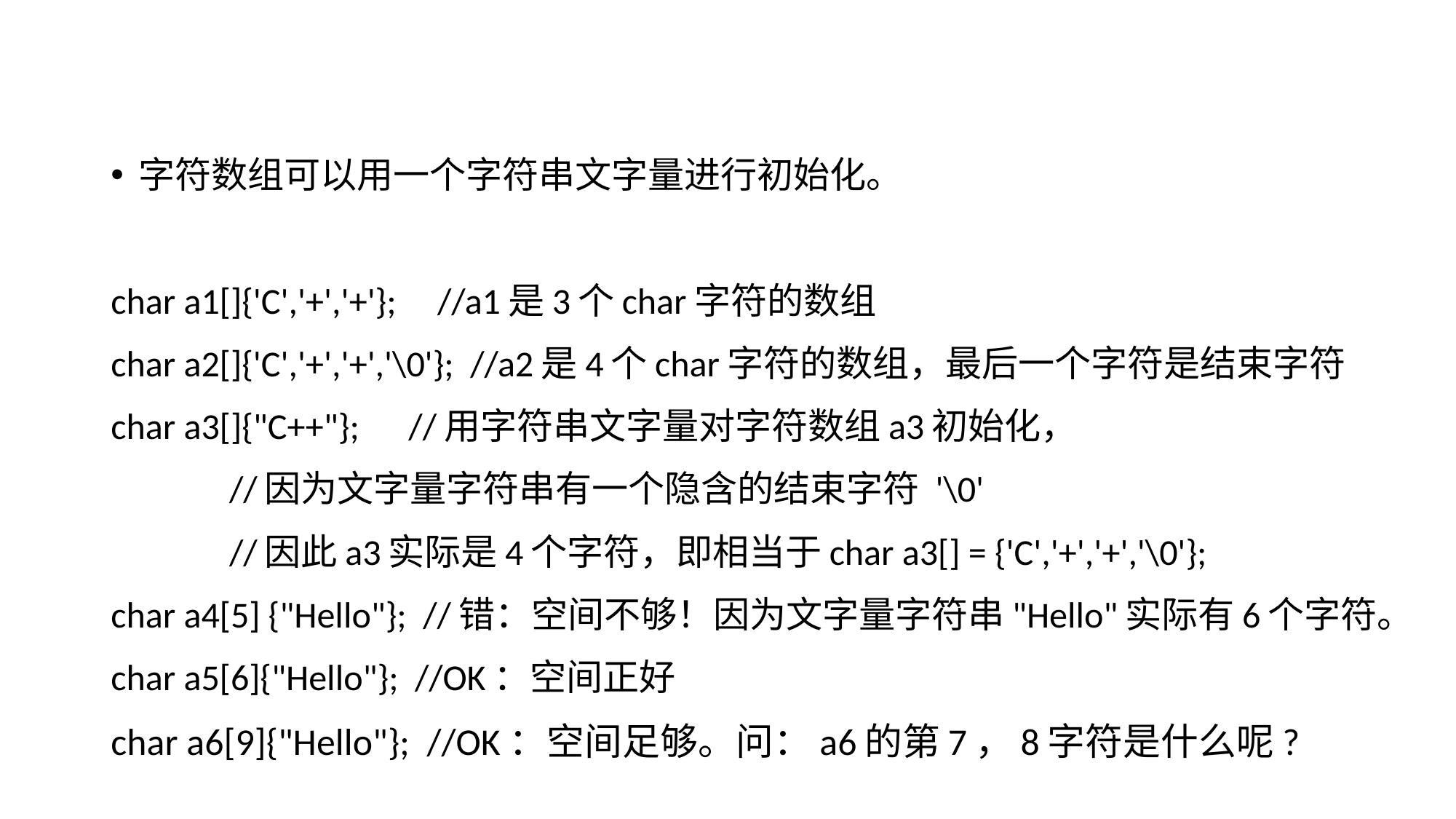

字符数组可以用一个字符串文字量进行初始化。

char a1[]{'C','+','+'};     //a1是3个char字符的数组
char a2[]{'C','+','+','\0'};  //a2是4个char字符的数组，最后一个字符是结束字符
char a3[]{"C++"};      //用字符串文字量对字符数组a3初始化，
		   //因为文字量字符串有一个隐含的结束字符 '\0'
		   //因此a3实际是4个字符，即相当于char a3[] = {'C','+','+','\0'};
char a4[5] {"Hello"};  //错：空间不够！因为文字量字符串"Hello"实际有6个字符。
char a5[6]{"Hello"};  //OK：空间正好
char a6[9]{"Hello"};  //OK：空间足够。问：a6的第7，8字符是什么呢?